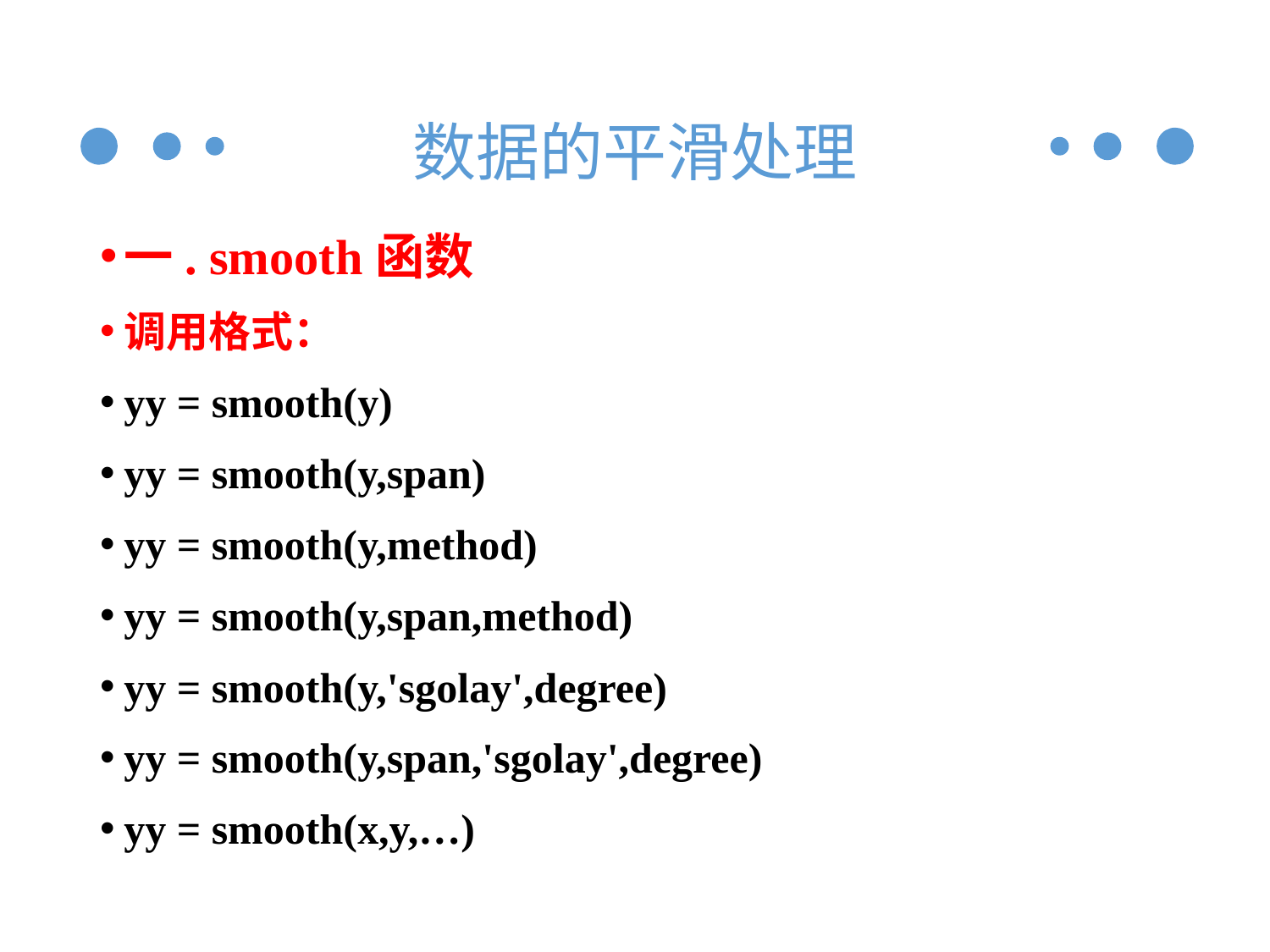

# 数据的平滑处理
一. smooth函数
调用格式：
yy = smooth(y)
yy = smooth(y,span)
yy = smooth(y,method)
yy = smooth(y,span,method)
yy = smooth(y,'sgolay',degree)
yy = smooth(y,span,'sgolay',degree)
yy = smooth(x,y,…)